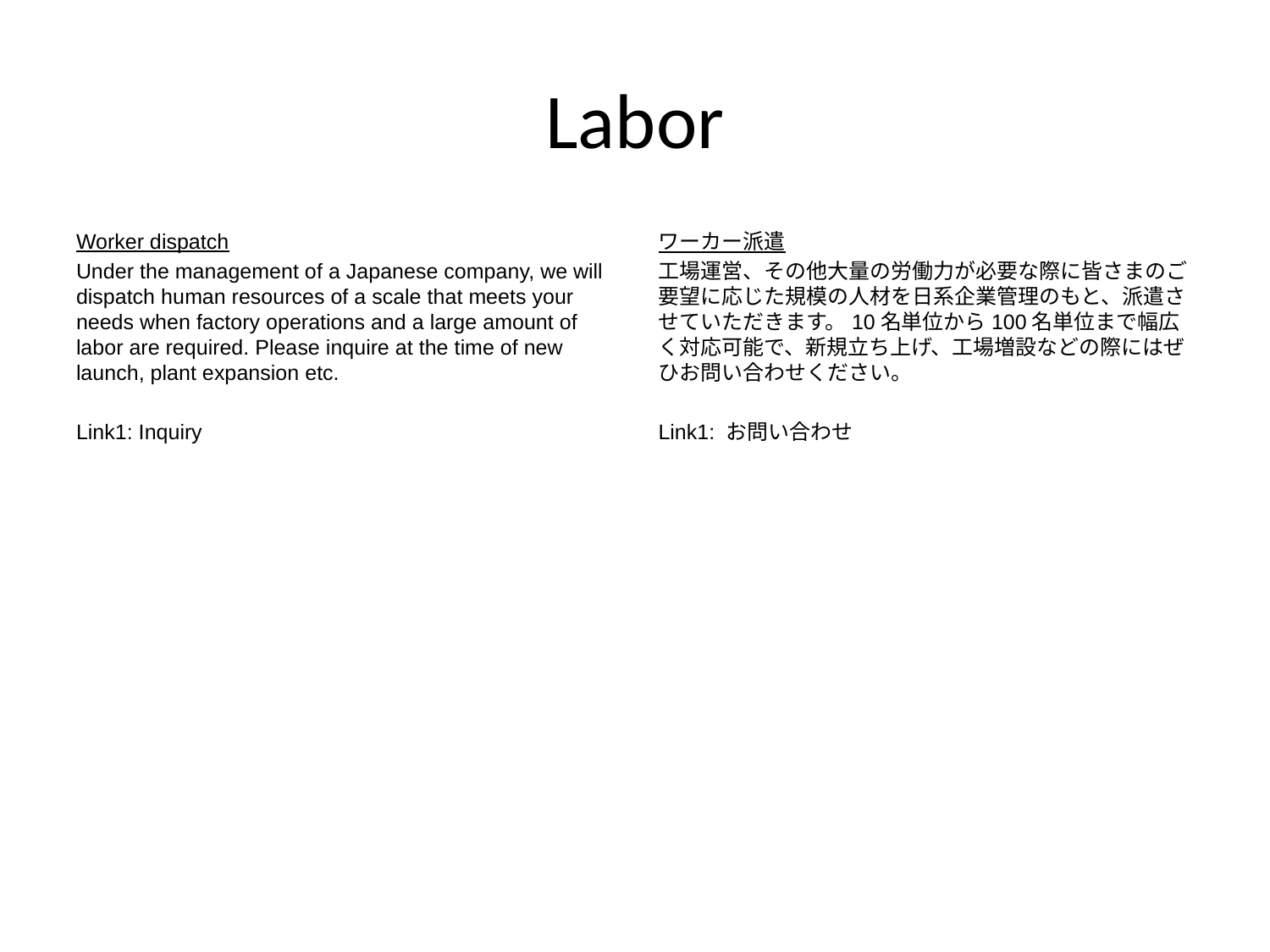

# Labor
Worker dispatch
Under the management of a Japanese company, we will dispatch human resources of a scale that meets your needs when factory operations and a large amount of labor are required. Please inquire at the time of new launch, plant expansion etc.

Link1: Inquiry

ワーカー派遣
工場運営、その他大量の労働力が必要な際に皆さまのご要望に応じた規模の人材を日系企業管理のもと、派遣させていただきます。10名単位から100名単位まで幅広く対応可能で、新規立ち上げ、工場増設などの際にはぜひお問い合わせください。

Link1: お問い合わせ